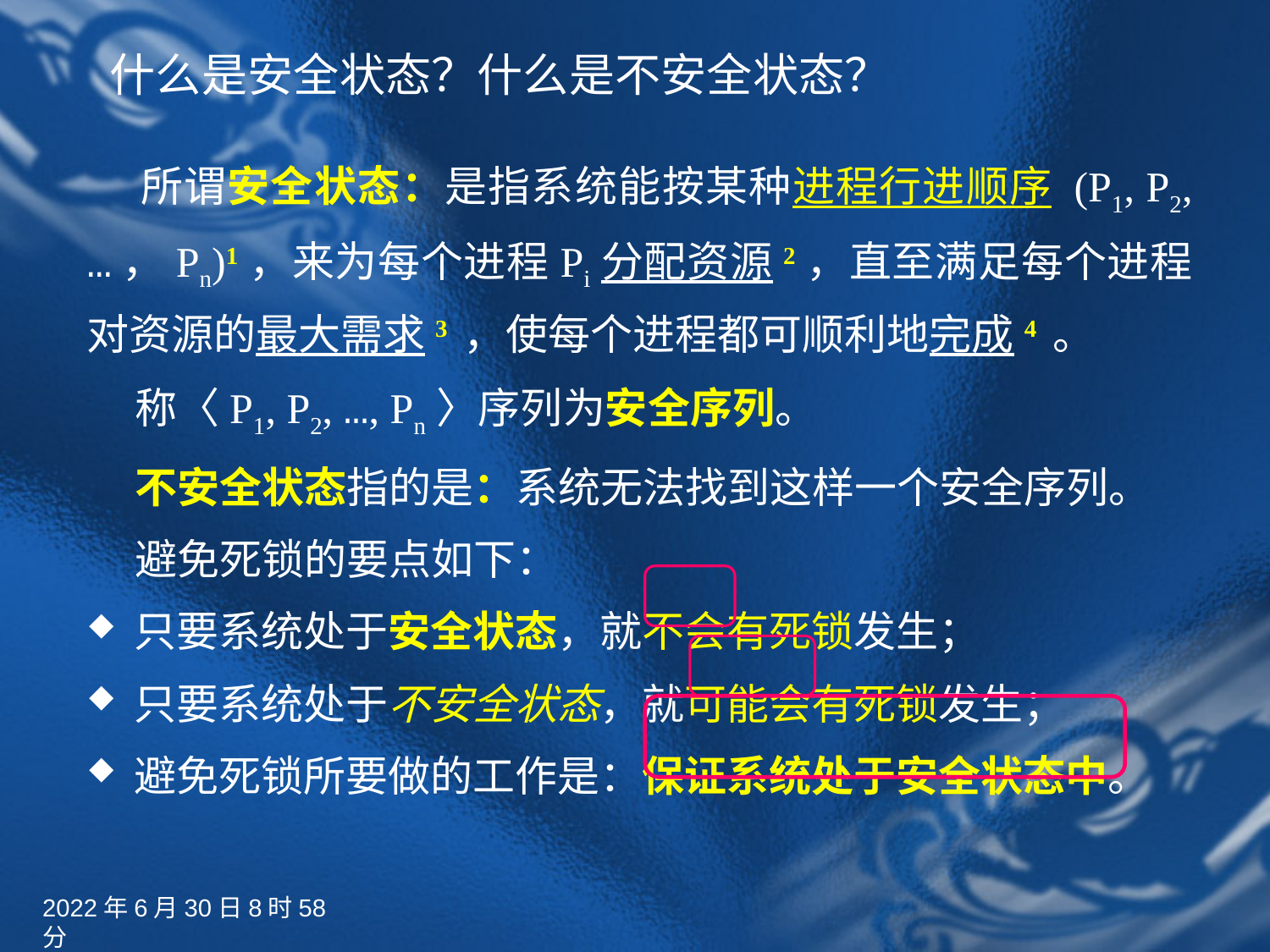

# 什么是安全状态？什么是不安全状态？
    所谓安全状态：是指系统能按某种进程行进顺序 (P1, P2, …，Pn)1，来为每个进程Pi分配资源2，直至满足每个进程对资源的最大需求3 ，使每个进程都可顺利地完成4 。
    称〈P1, P2, …, Pn〉序列为安全序列。
    不安全状态指的是：系统无法找到这样一个安全序列。
    避免死锁的要点如下：
只要系统处于安全状态，就不会有死锁发生；
只要系统处于不安全状态，就可能会有死锁发生；
避免死锁所要做的工作是：保证系统处于安全状态中。

2022年6月30日8时58分